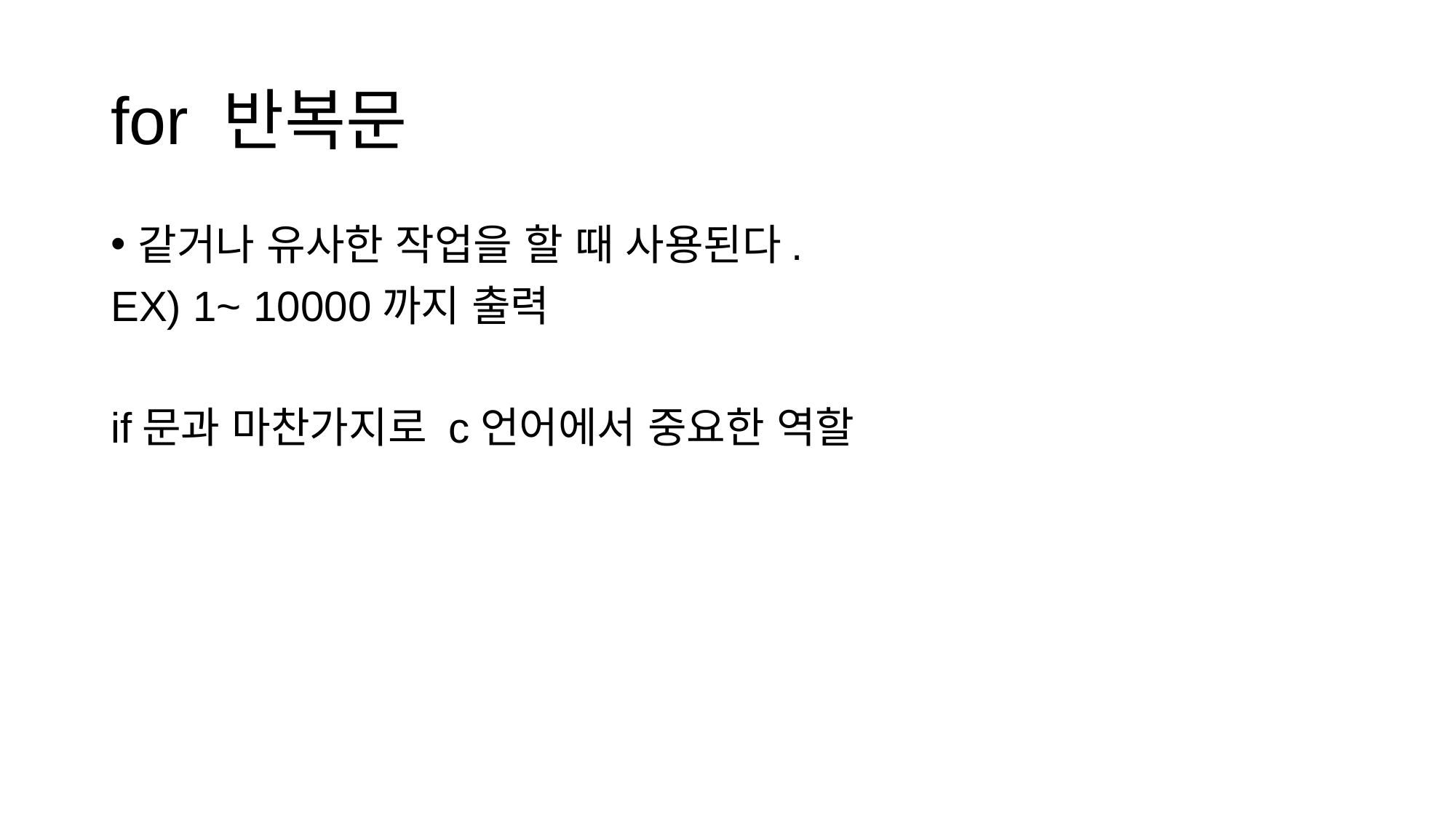

# for 반복문
같거나 유사한 작업을 할 때 사용된다.
EX) 1~ 10000까지 출력

if문과 마찬가지로 c언어에서 중요한 역할